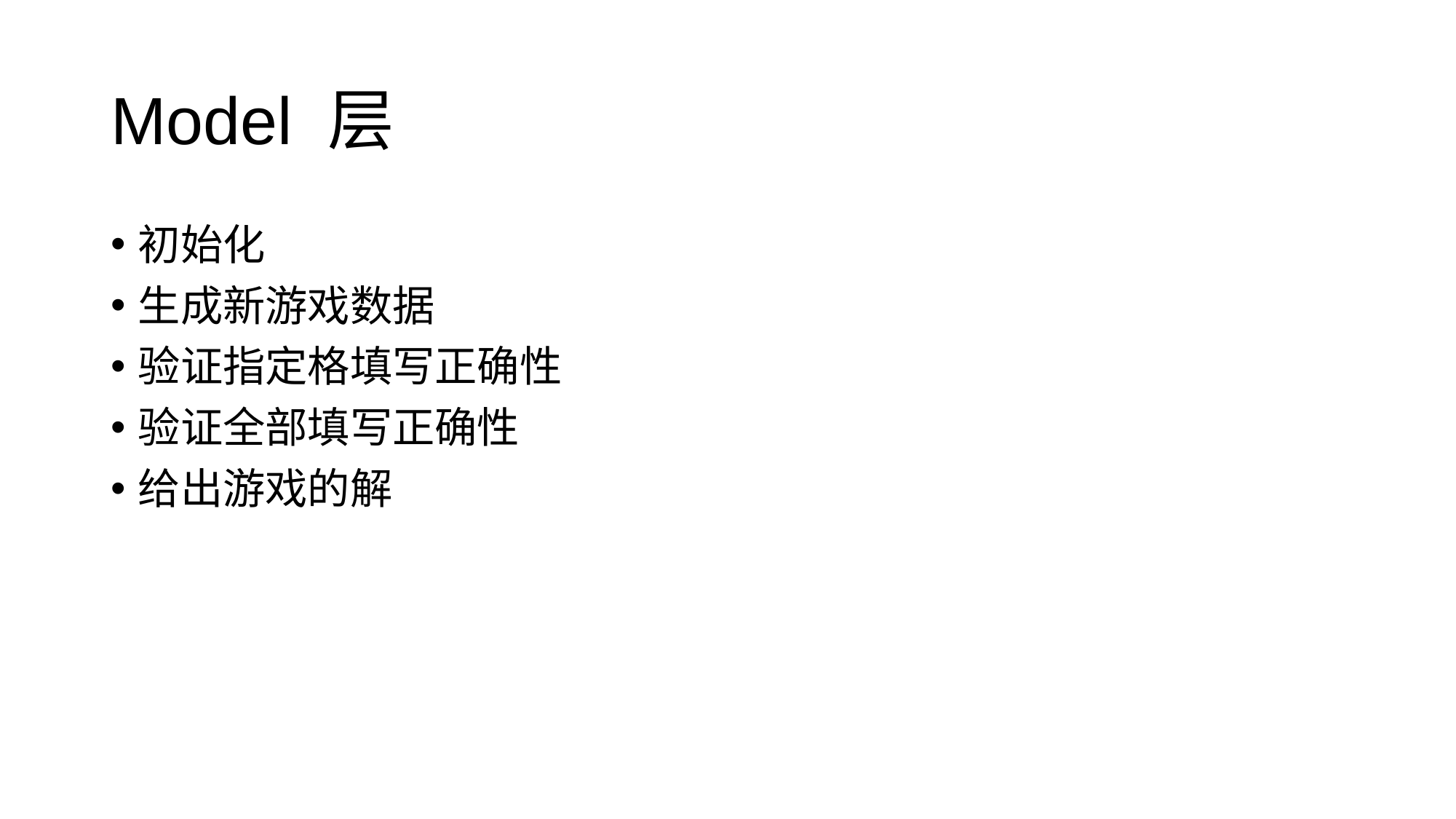

# Model 层
初始化
生成新游戏数据
验证指定格填写正确性
验证全部填写正确性
给出游戏的解